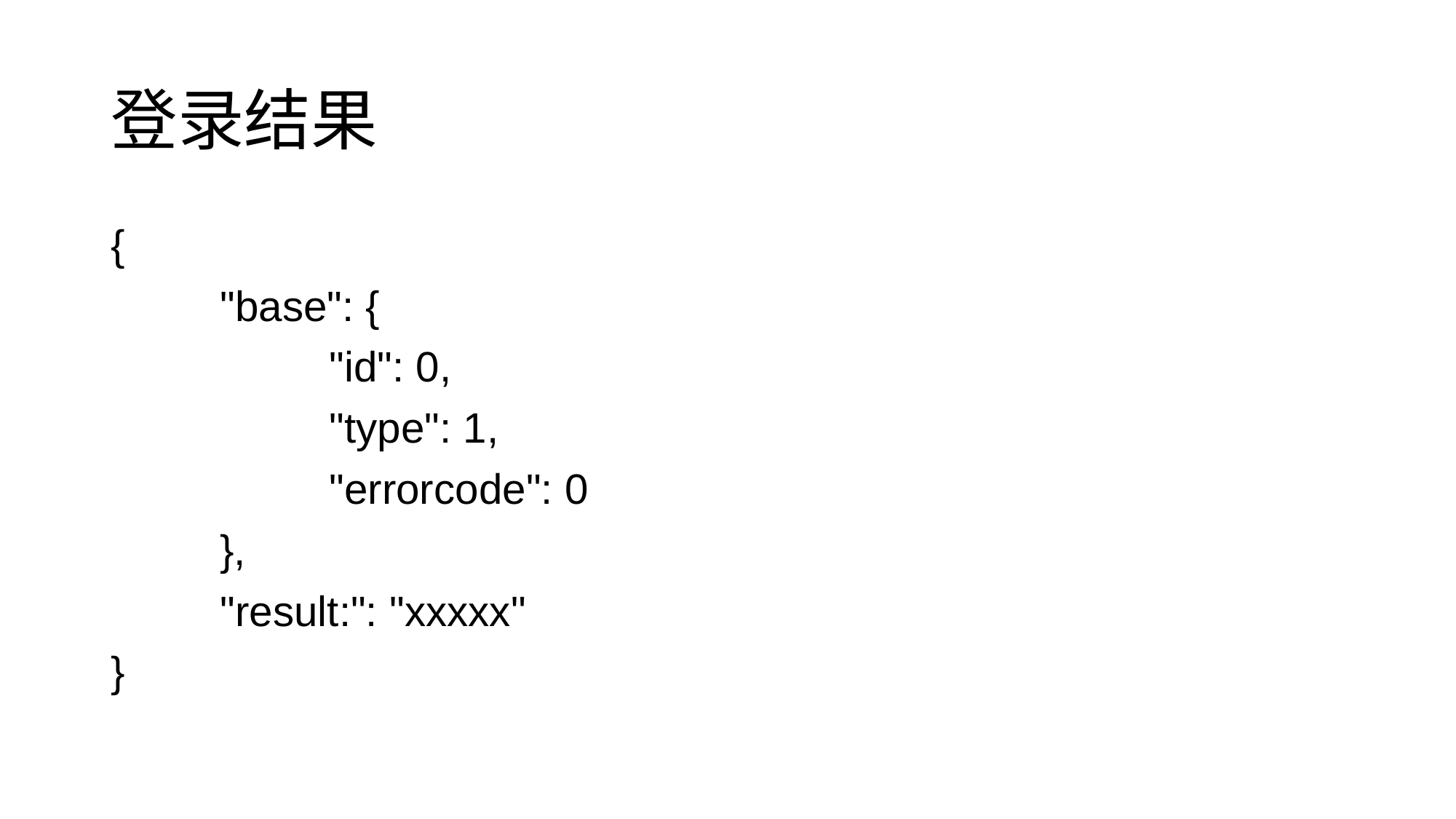

# 登录结果
{
	"base": {
		"id": 0,
		"type": 1,
		"errorcode": 0
	},
	"result:": "xxxxx"
}